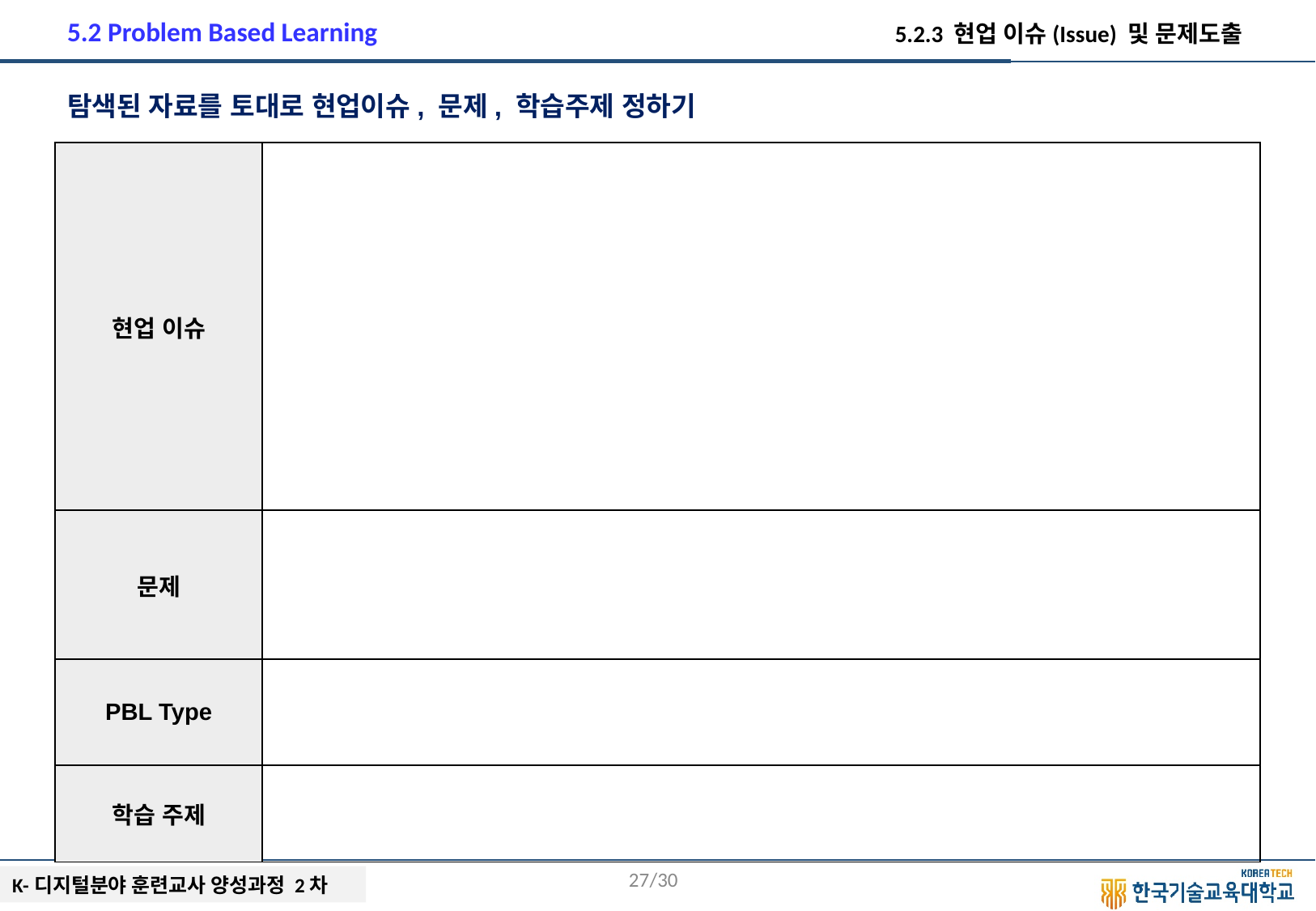

5.2 Problem Based Learning
5.2.3 현업 이슈(Issue) 및 문제도출
탐색된 자료를 토대로 현업이슈, 문제, 학습주제 정하기
| 현업 이슈 |  |
| --- | --- |
| 문제 |  |
| PBL Type |  |
| 학습 주제 |  |
27/30